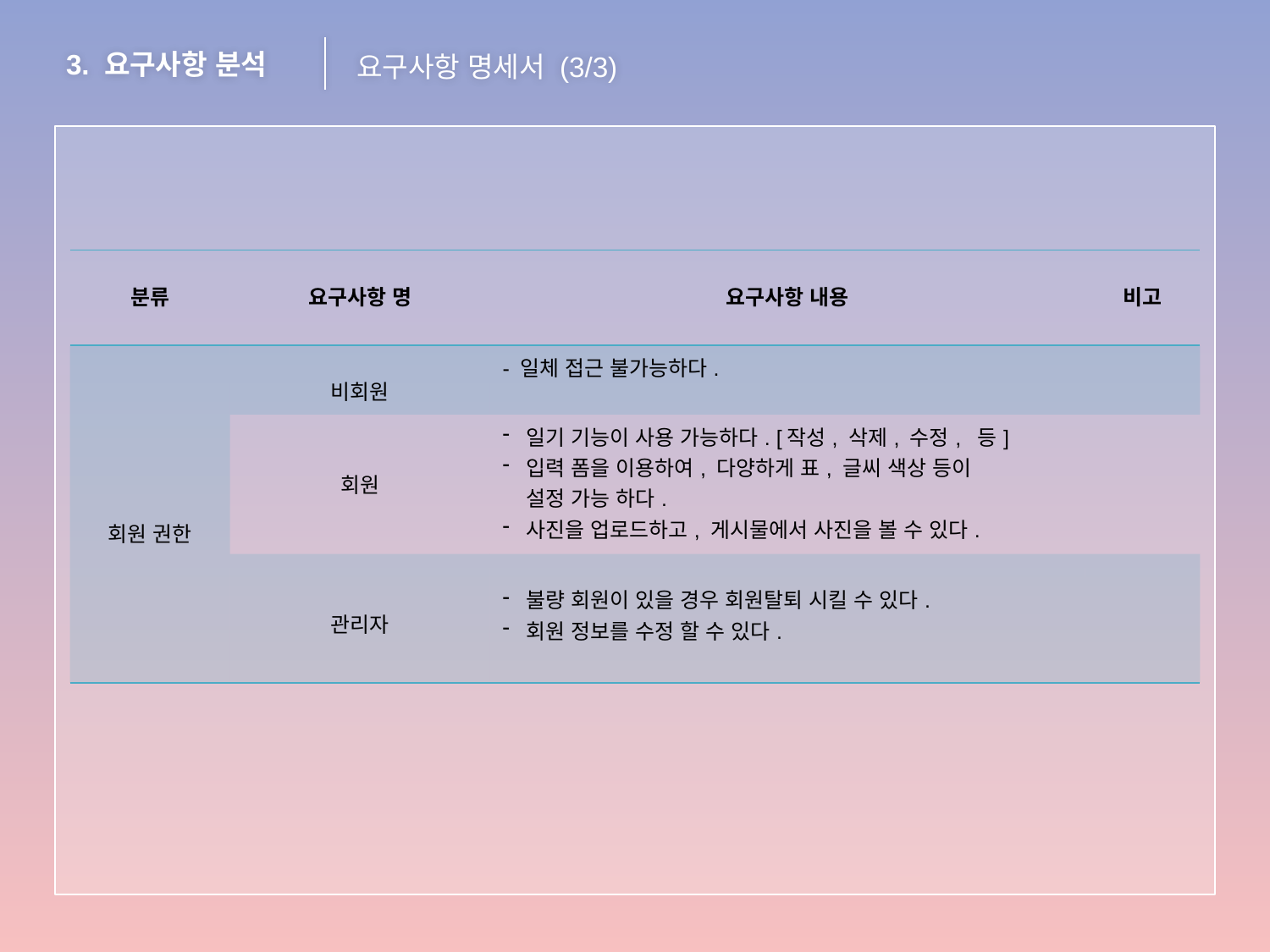

3. 요구사항 분석
요구사항 명세서 (3/3)

| 분류 | 요구사항 명 | 요구사항 내용 | 비고 |
| --- | --- | --- | --- |
| 회원 권한 | 비회원 | - 일체 접근 불가능하다. |  |
|  | 회원 | 일기 기능이 사용 가능하다. [작성, 삭제, 수정, 등] 입력 폼을 이용하여, 다양하게 표, 글씨 색상 등이 설정 가능 하다. 사진을 업로드하고, 게시물에서 사진을 볼 수 있다. |  |
|  | 관리자 | 불량 회원이 있을 경우 회원탈퇴 시킬 수 있다. 회원 정보를 수정 할 수 있다. |  |